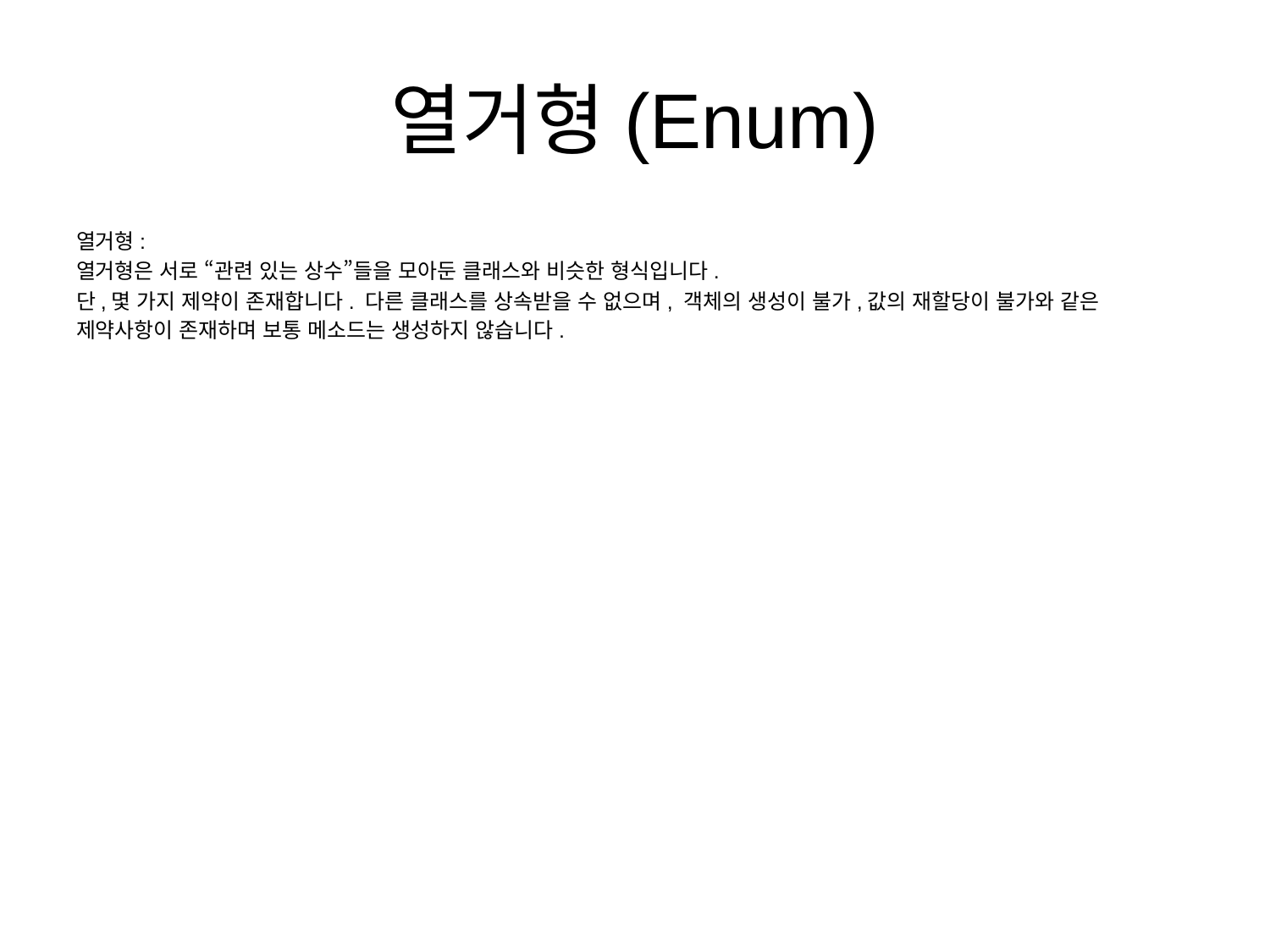

# 열거형(Enum)
열거형:
열거형은 서로 “관련 있는 상수”들을 모아둔 클래스와 비슷한 형식입니다.
단,몇 가지 제약이 존재합니다. 다른 클래스를 상속받을 수 없으며, 객체의 생성이 불가,값의 재할당이 불가와 같은
제약사항이 존재하며 보통 메소드는 생성하지 않습니다.